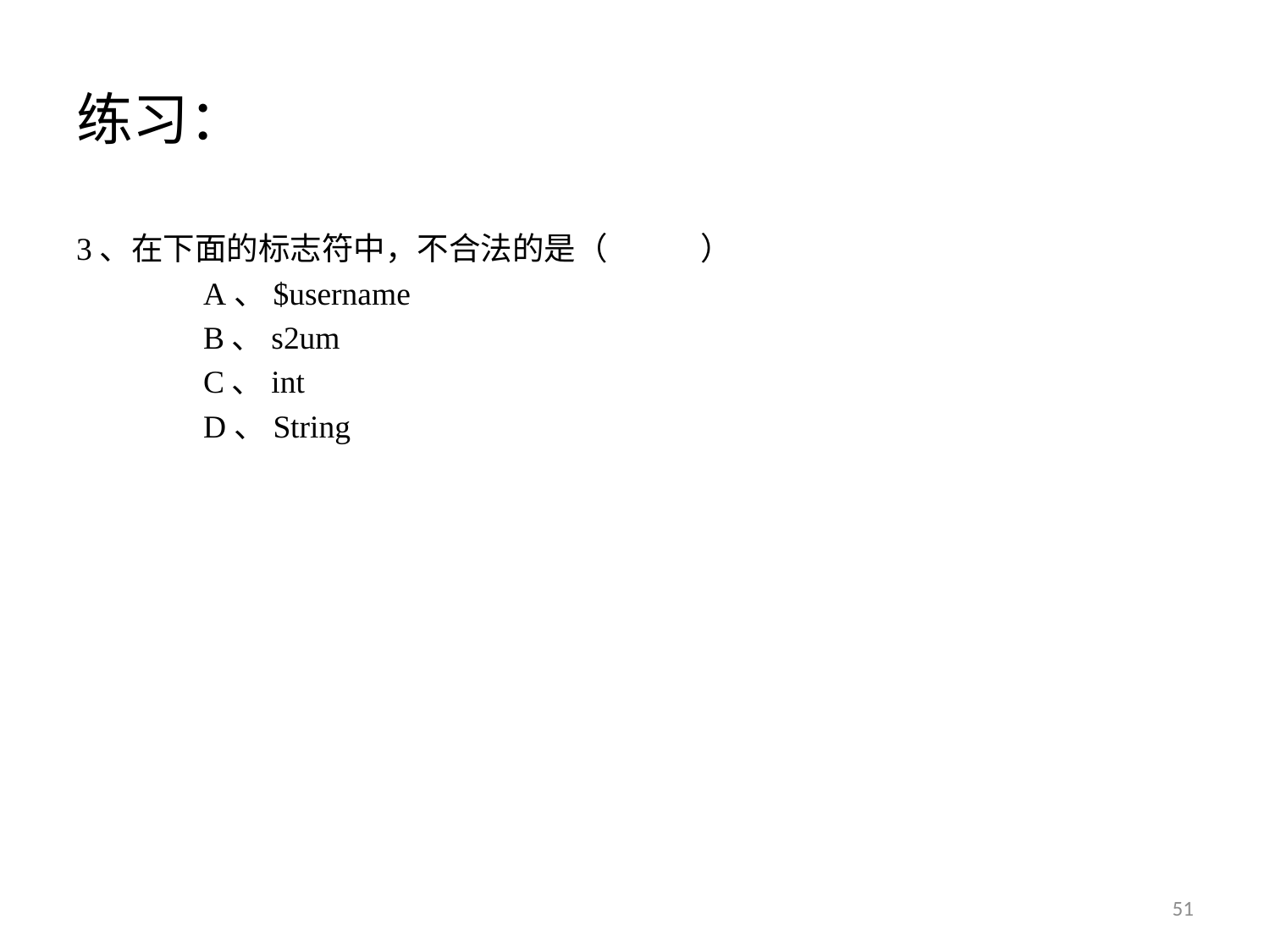

# 练习：
3、在下面的标志符中，不合法的是（             ）
	A、$username
	B、s2um
	C、int
	D、String

51